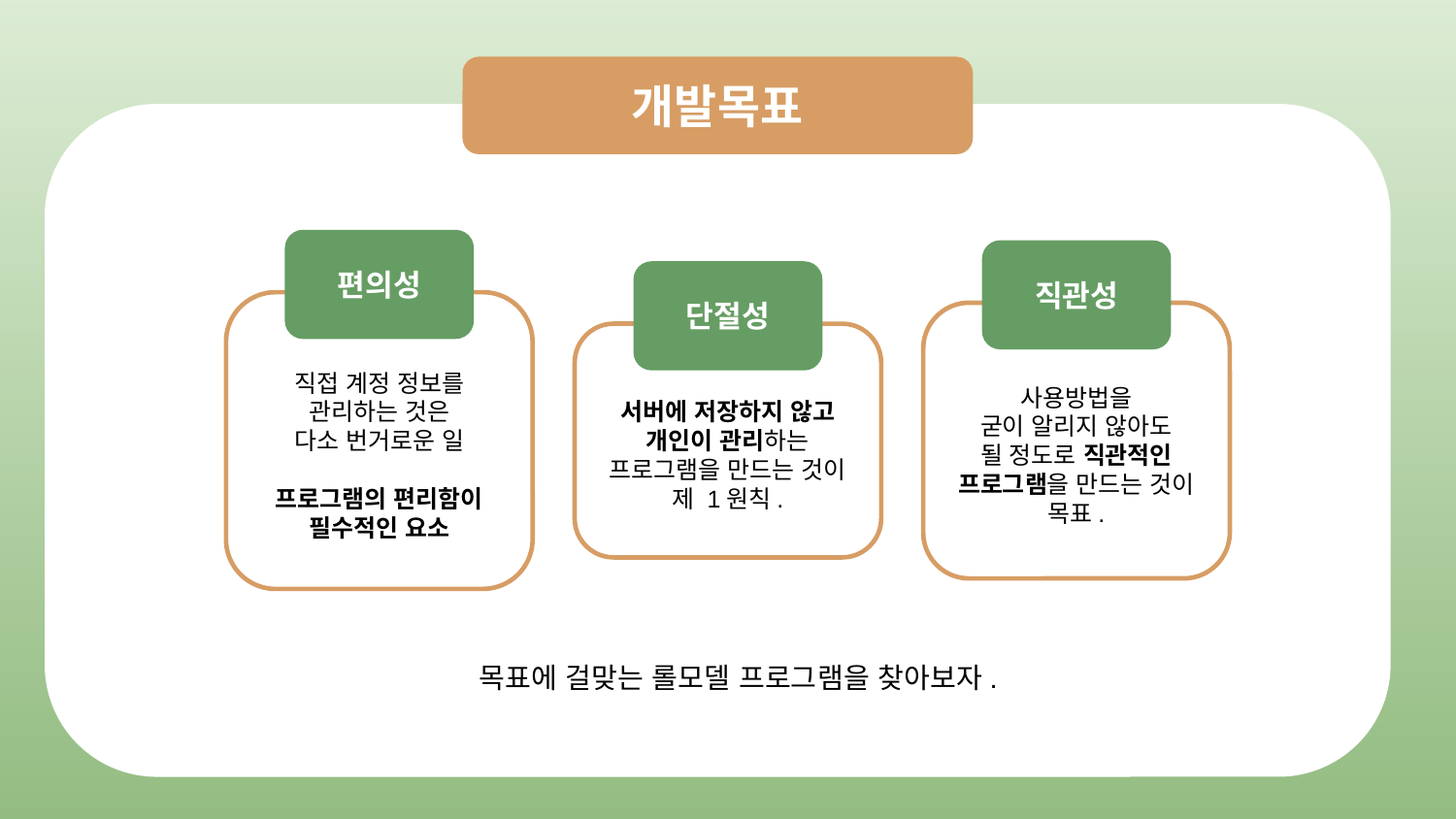

개발목표

편의성
직관성
단절성

직접 계정 정보를
관리하는 것은
다소 번거로운 일

프로그램의 편리함이
필수적인 요소

사용방법을
굳이 알리지 않아도
될 정도로 직관적인
프로그램을 만드는 것이 목표.

서버에 저장하지 않고
개인이 관리하는 프로그램을 만드는 것이 제 1원칙.
목표에 걸맞는 롤모델 프로그램을 찾아보자.